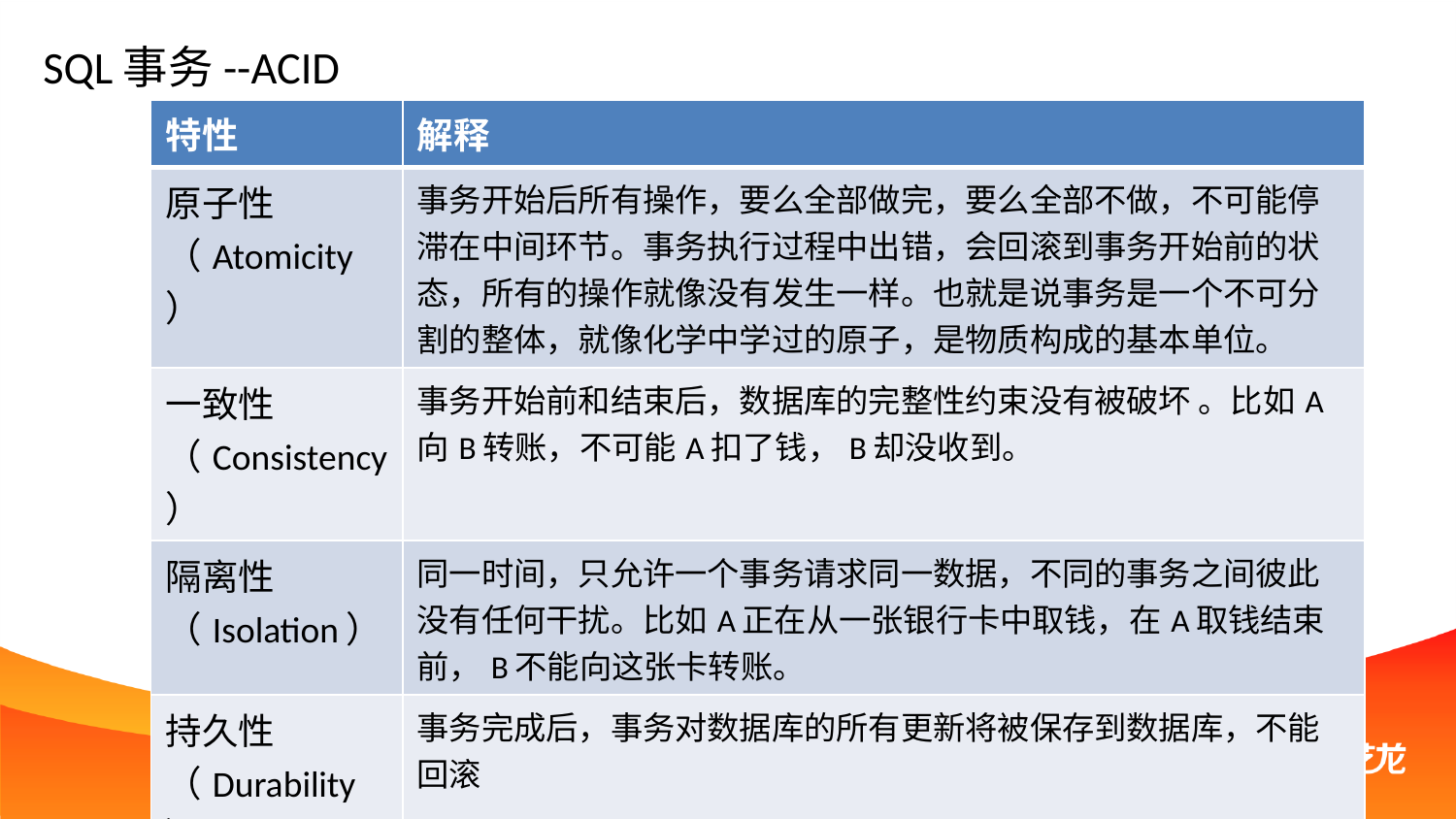

# SQL事务--ACID
| 特性 | 解释 |
| --- | --- |
| 原子性（Atomicity） | 事务开始后所有操作，要么全部做完，要么全部不做，不可能停滞在中间环节。事务执行过程中出错，会回滚到事务开始前的状态，所有的操作就像没有发生一样。也就是说事务是一个不可分割的整体，就像化学中学过的原子，是物质构成的基本单位。 |
| 一致性（Consistency） | 事务开始前和结束后，数据库的完整性约束没有被破坏 。比如A向B转账，不可能A扣了钱，B却没收到。 |
| 隔离性（Isolation） | 同一时间，只允许一个事务请求同一数据，不同的事务之间彼此没有任何干扰。比如A正在从一张银行卡中取钱，在A取钱结束前，B不能向这张卡转账。 |
| 持久性（Durability） | 事务完成后，事务对数据库的所有更新将被保存到数据库，不能回滚 |